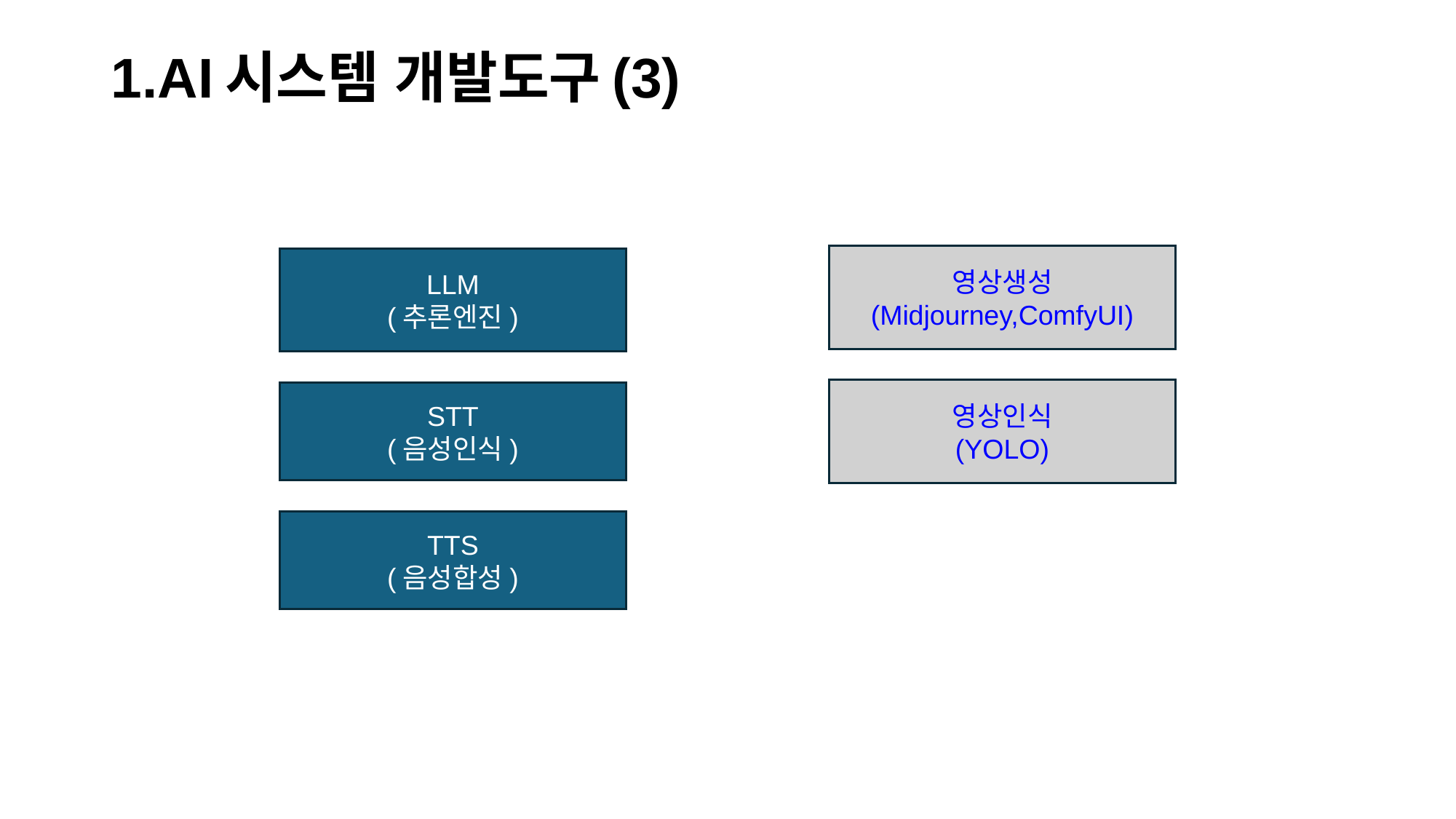

# 1.AI시스템 개발도구(3)
영상생성
(Midjourney,ComfyUI)
LLM
(추론엔진)
영상인식
(YOLO)
STT
(음성인식)
TTS
(음성합성)